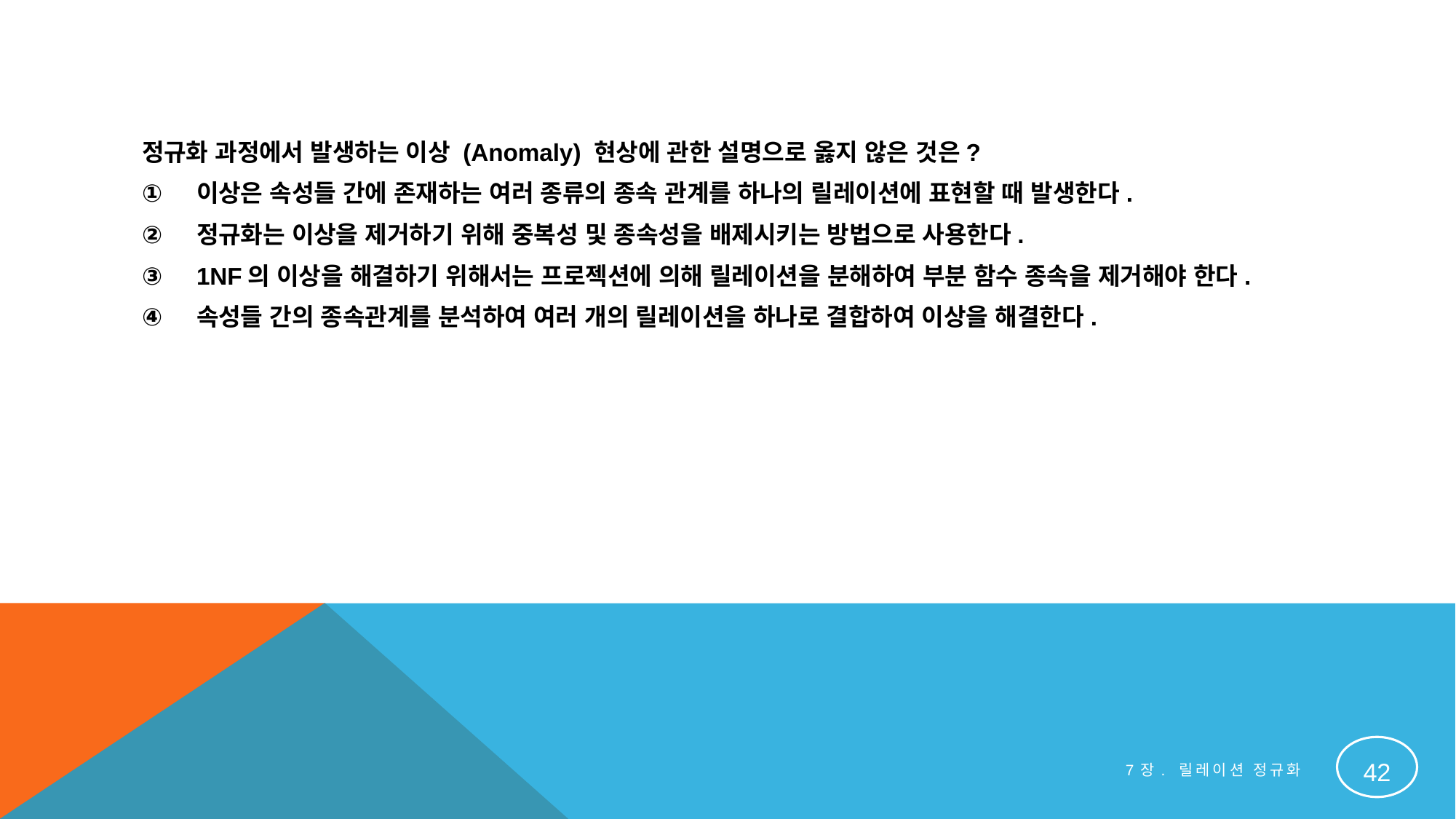

#
정규화 과정에서 발생하는 이상 (Anomaly) 현상에 관한 설명으로 옳지 않은 것은?
이상은 속성들 간에 존재하는 여러 종류의 종속 관계를 하나의 릴레이션에 표현할 때 발생한다.
정규화는 이상을 제거하기 위해 중복성 및 종속성을 배제시키는 방법으로 사용한다.
1NF의 이상을 해결하기 위해서는 프로젝션에 의해 릴레이션을 분해하여 부분 함수 종속을 제거해야 한다.
속성들 간의 종속관계를 분석하여 여러 개의 릴레이션을 하나로 결합하여 이상을 해결한다.
42
7장. 릴레이션 정규화